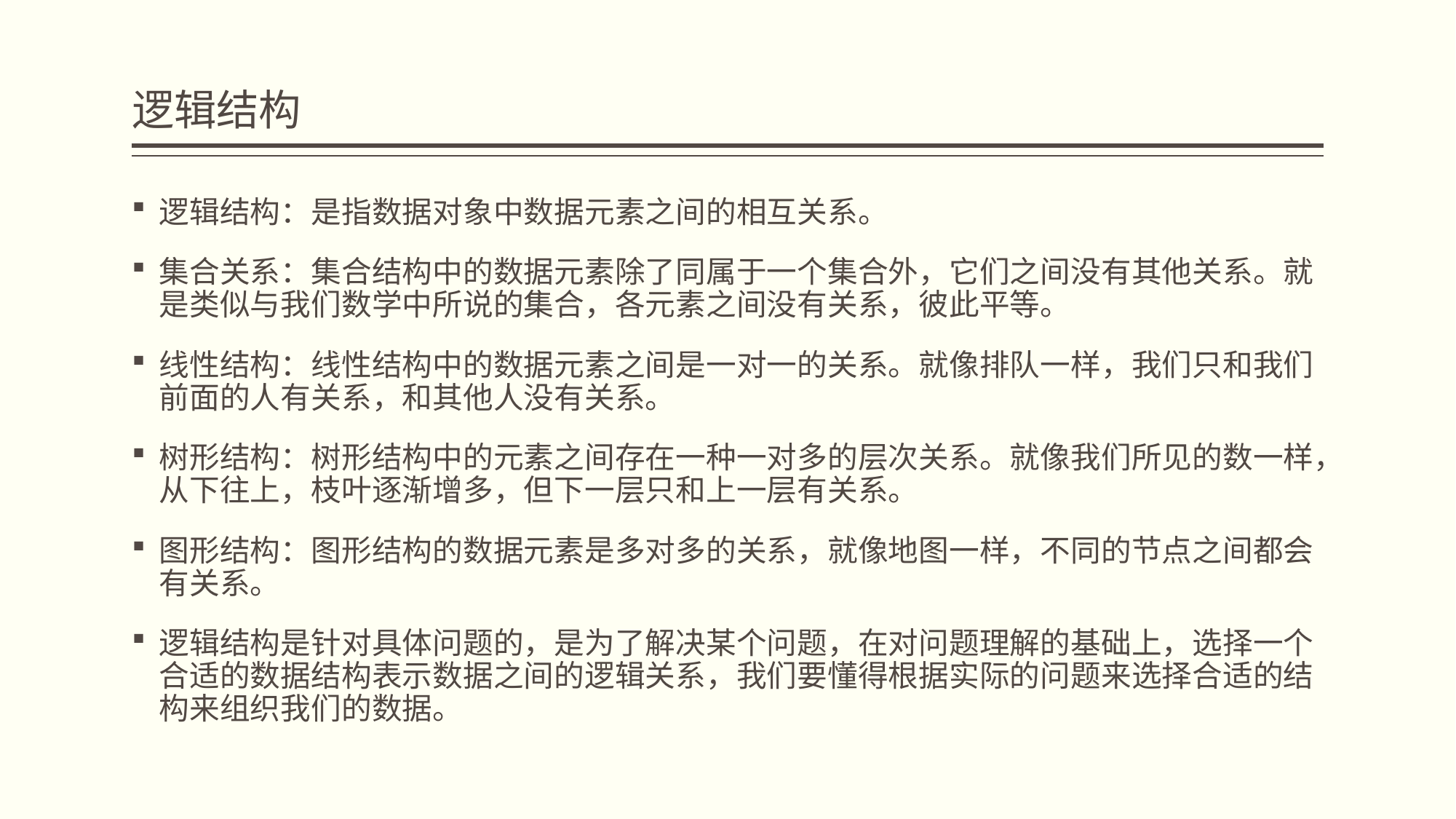

# 逻辑结构
逻辑结构：是指数据对象中数据元素之间的相互关系。
集合关系：集合结构中的数据元素除了同属于一个集合外，它们之间没有其他关系。就是类似与我们数学中所说的集合，各元素之间没有关系，彼此平等。
线性结构：线性结构中的数据元素之间是一对一的关系。就像排队一样，我们只和我们前面的人有关系，和其他人没有关系。
树形结构：树形结构中的元素之间存在一种一对多的层次关系。就像我们所见的数一样，从下往上，枝叶逐渐增多，但下一层只和上一层有关系。
图形结构：图形结构的数据元素是多对多的关系，就像地图一样，不同的节点之间都会有关系。
逻辑结构是针对具体问题的，是为了解决某个问题，在对问题理解的基础上，选择一个合适的数据结构表示数据之间的逻辑关系，我们要懂得根据实际的问题来选择合适的结构来组织我们的数据。